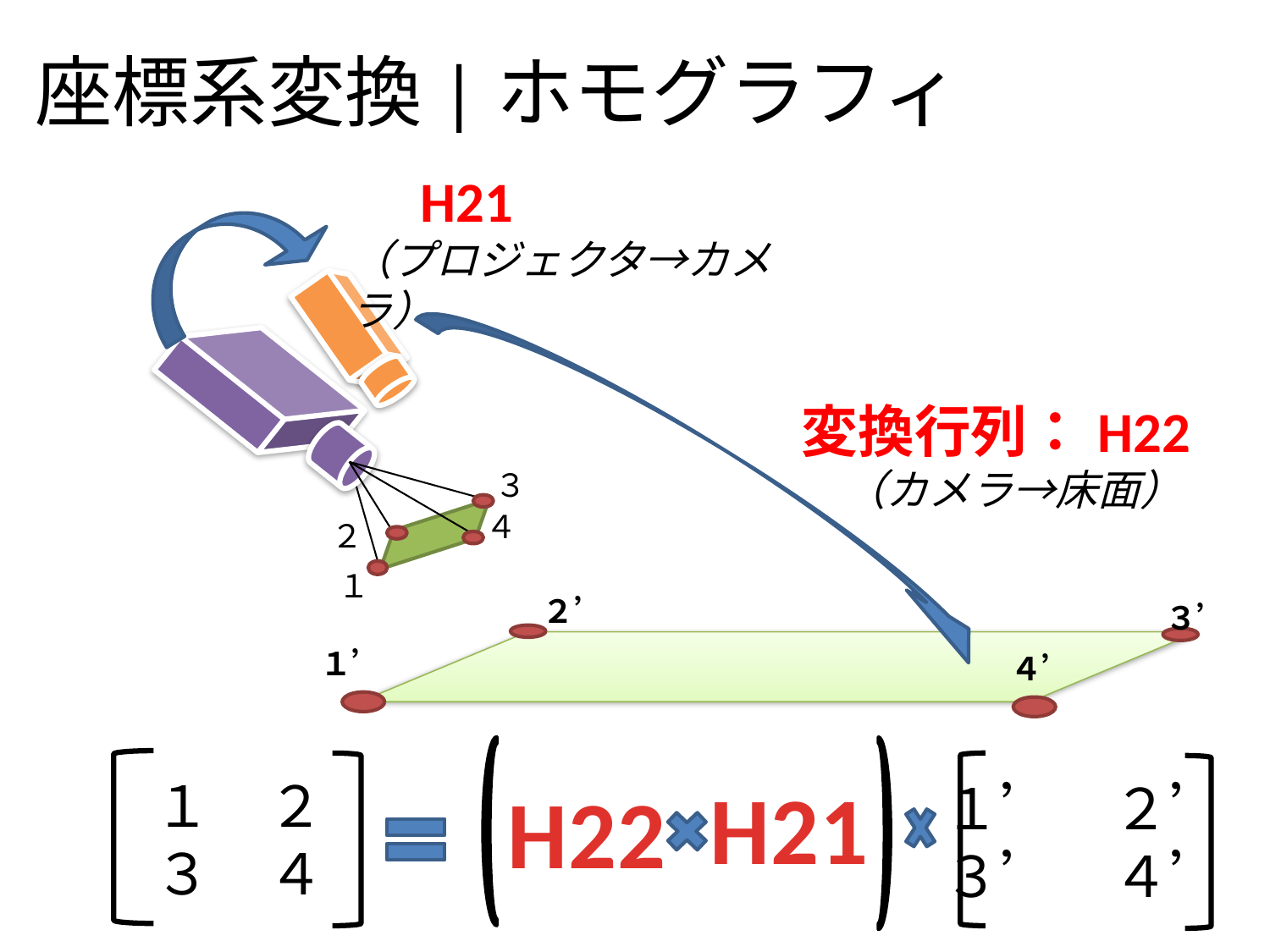

# 座標系変換|ホモグラフィ

　H21
（プロジェクタ→カメラ）

変換行列：H22
　（カメラ→床面）
３
４
２
１
２’
３’

１’
４’

H21
１　２
３　４
１’　２’
３’　４’
H22